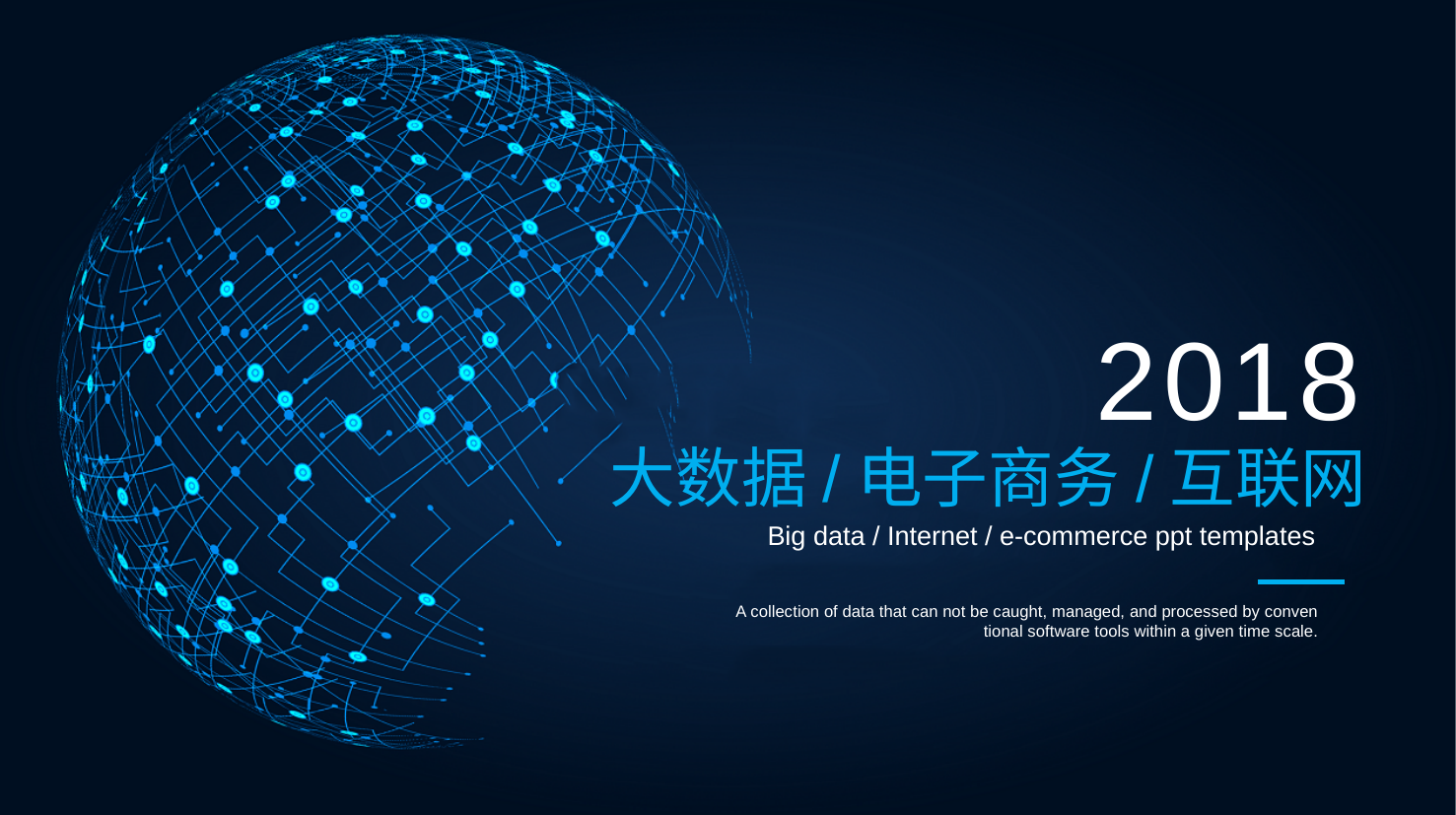

2018
大数据/电子商务/互联网
Big data / Internet / e-commerce ppt templates
A collection of data that can not be caught, managed, and processed by conven
tional software tools within a given time scale.